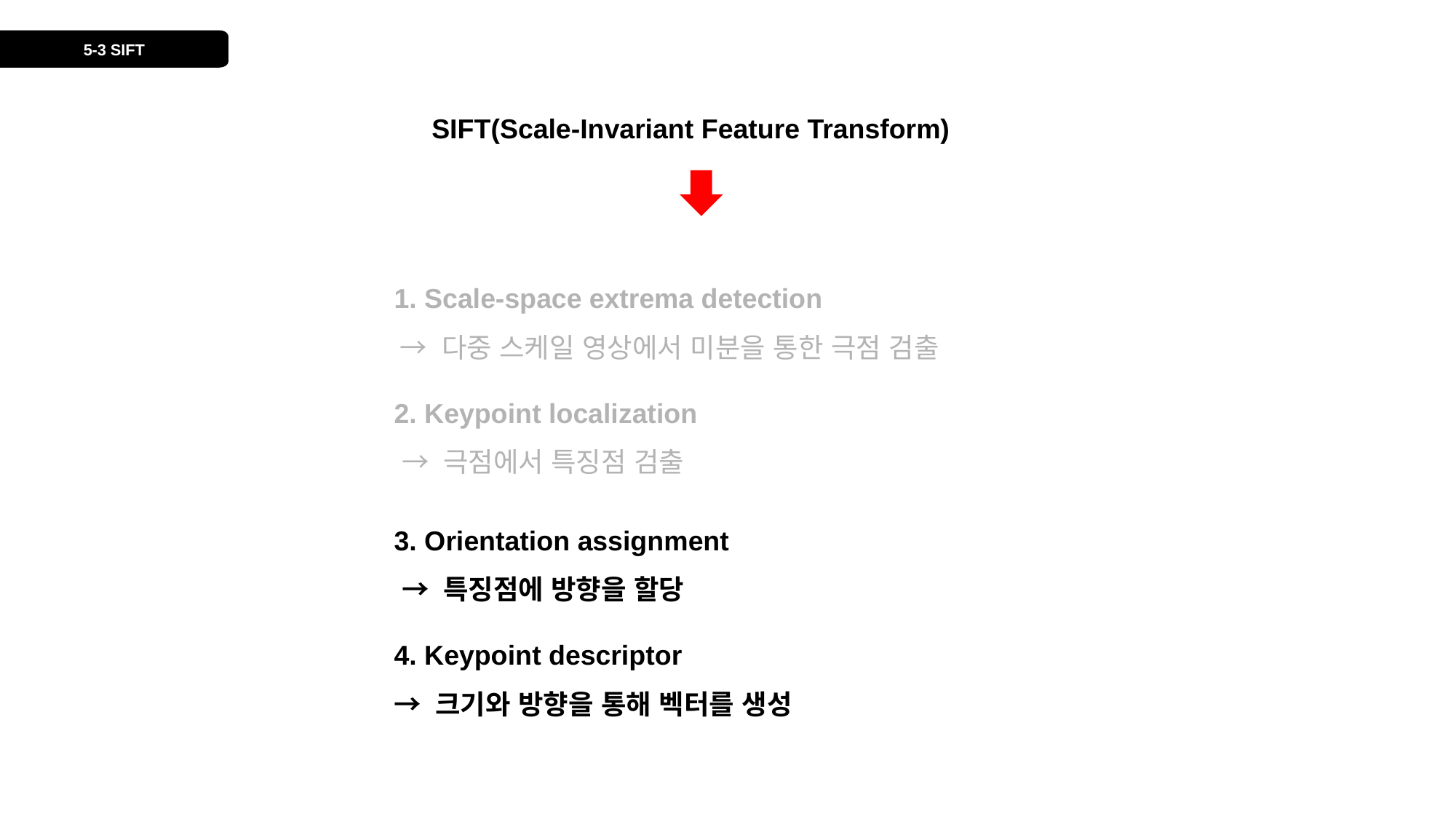

5-3 SIFT
SIFT(Scale-Invariant Feature Transform)

1. Scale-space extrema detection
 → 다중 스케일 영상에서 미분을 통한 극점 검출
2. Keypoint localization
 → 극점에서 특징점 검출
3. Orientation assignment
 → 특징점에 방향을 할당
4. Keypoint descriptor
→ 크기와 방향을 통해 벡터를 생성